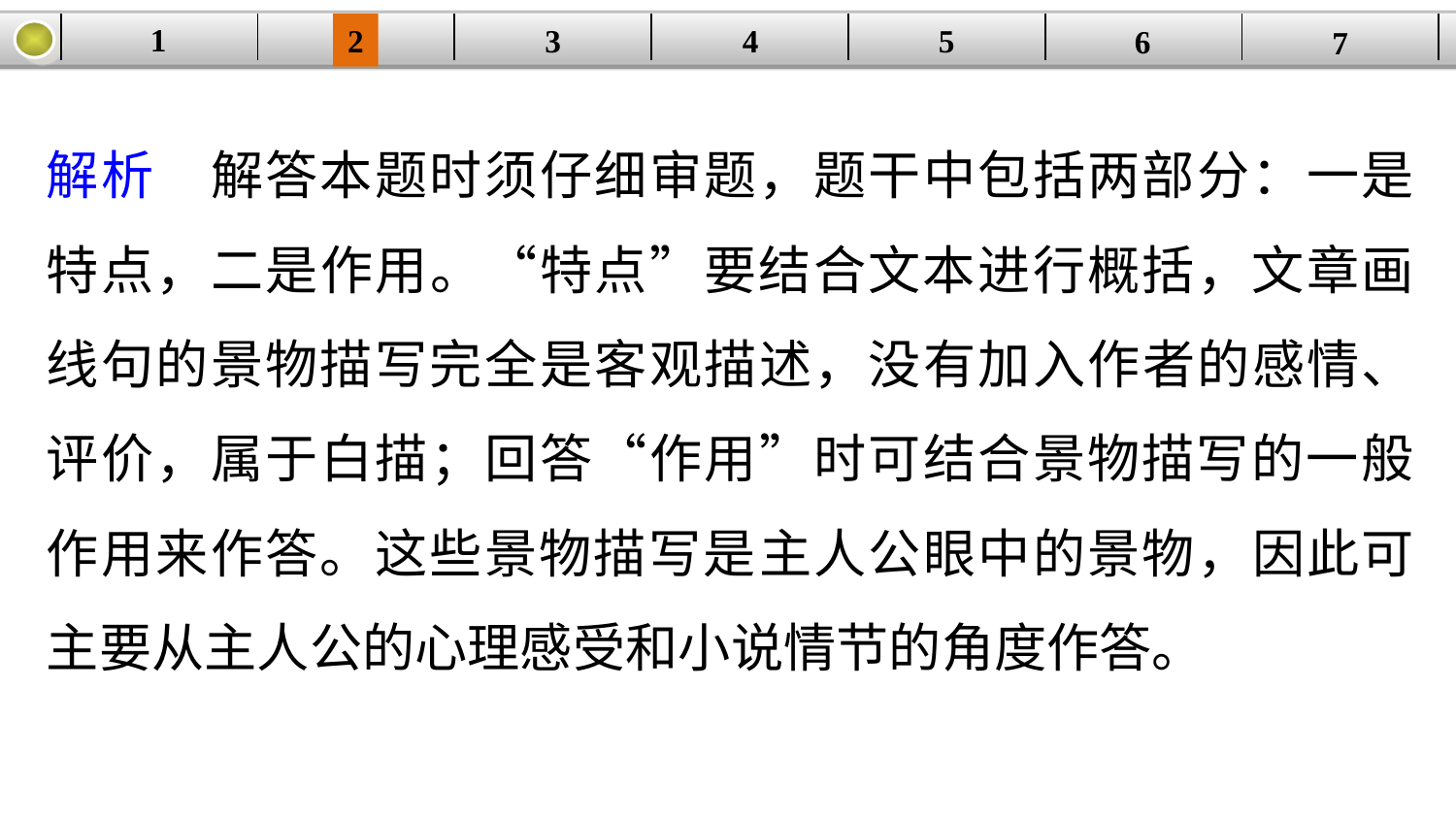

1
5
3
2
|  |  |  |  |  |  |  |
| --- | --- | --- | --- | --- | --- | --- |
4
6
7

解析　解答本题时须仔细审题，题干中包括两部分：一是特点，二是作用。“特点”要结合文本进行概括，文章画线句的景物描写完全是客观描述，没有加入作者的感情、评价，属于白描；回答“作用”时可结合景物描写的一般作用来作答。这些景物描写是主人公眼中的景物，因此可主要从主人公的心理感受和小说情节的角度作答。